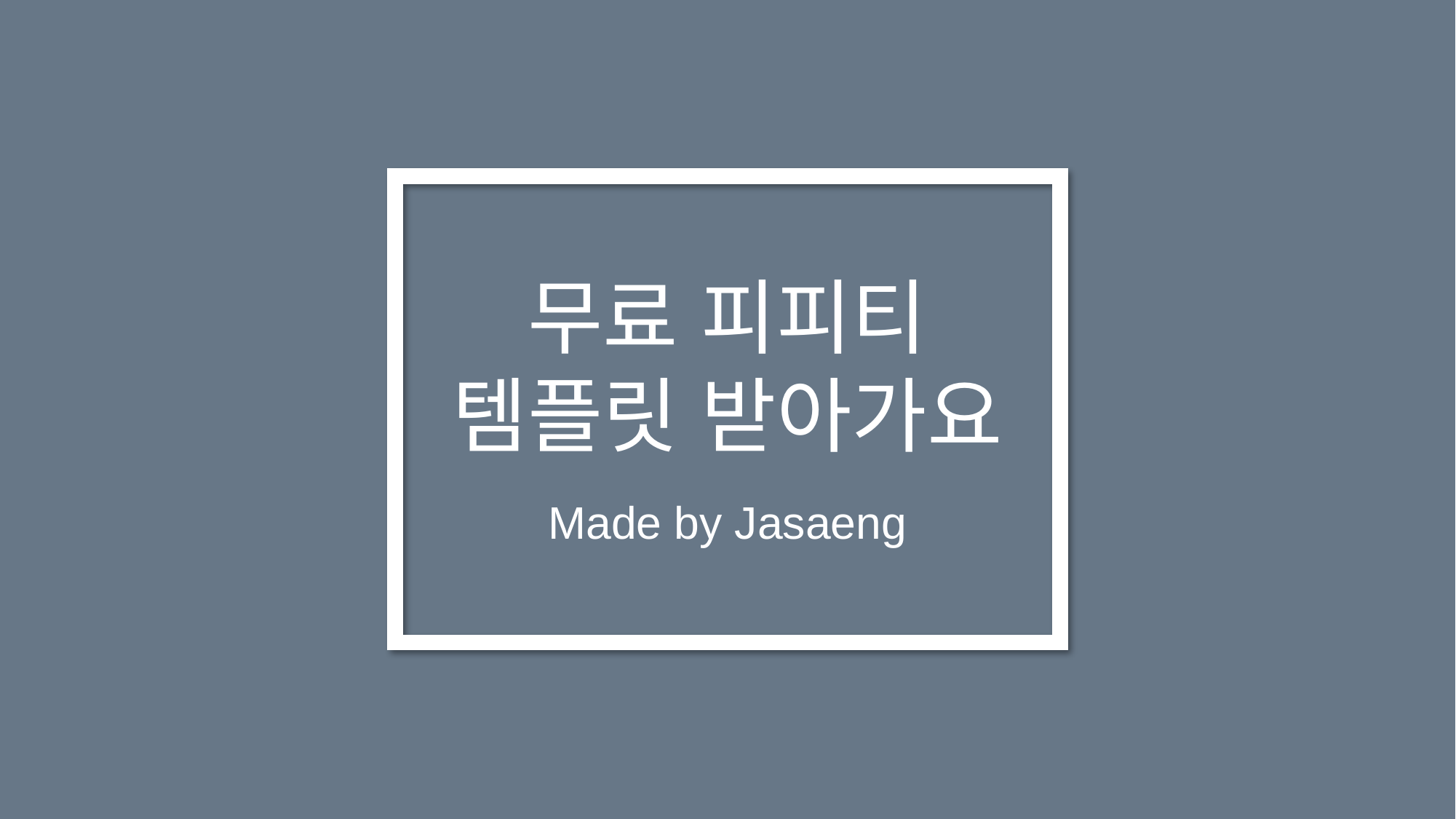

무료 피피티
템플릿 받아가요
Made by Jasaeng